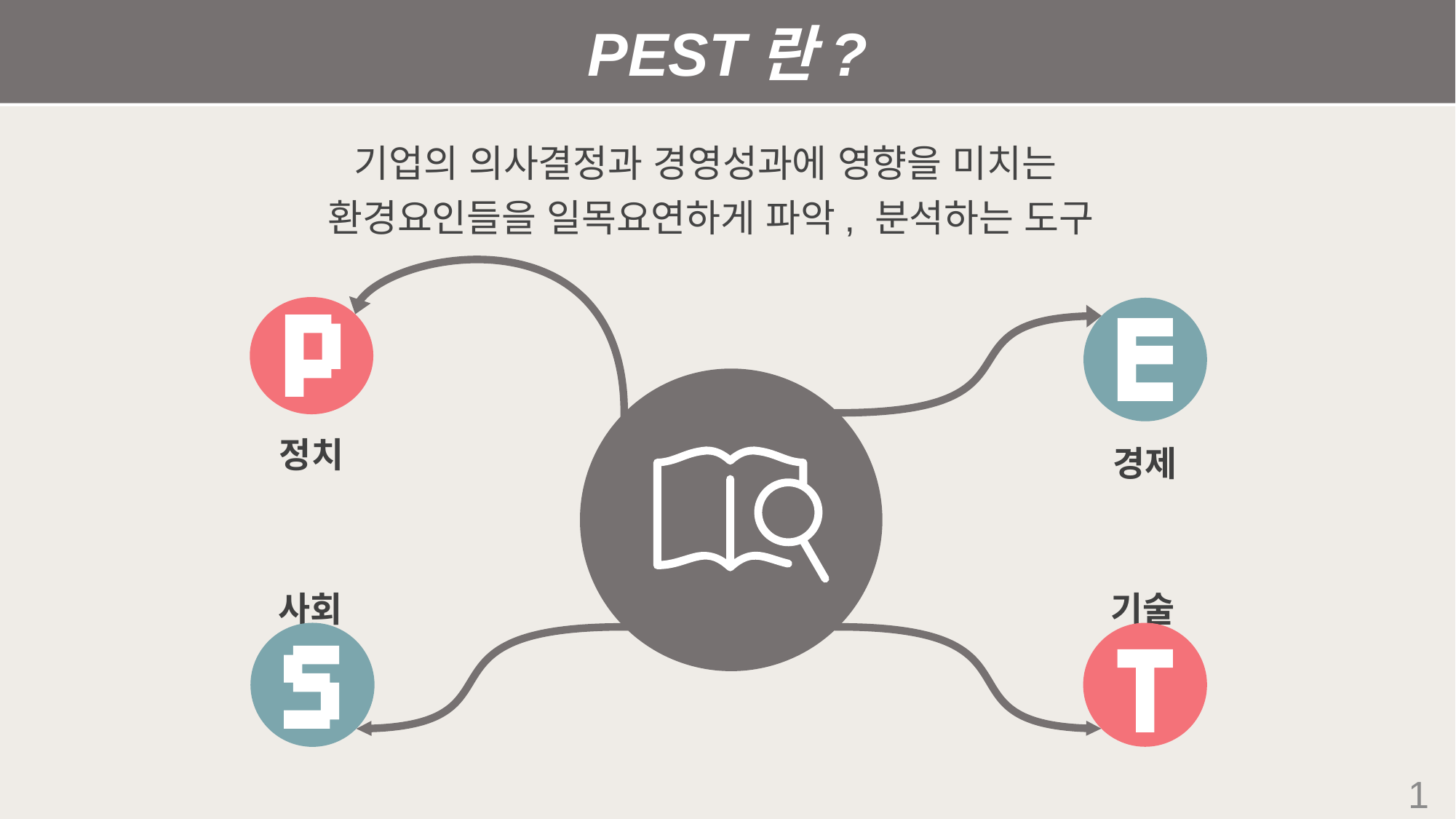

PEST란?
기업의 의사결정과 경영성과에 영향을 미치는
환경요인들을 일목요연하게 파악, 분석하는 도구

정치
경제

기술
사회

1